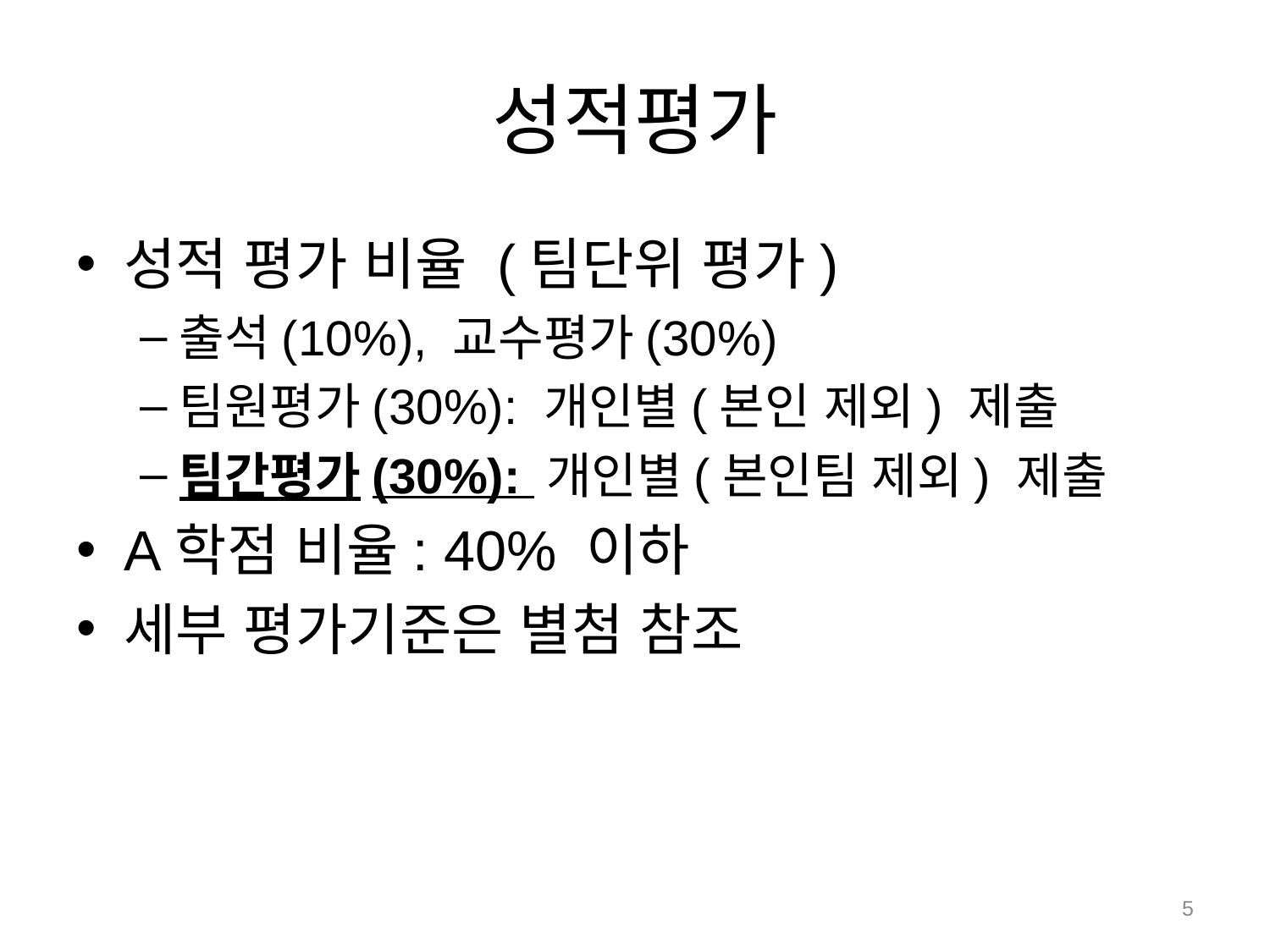

# 성적평가
성적 평가 비율 (팀단위 평가)
출석(10%), 교수평가(30%)
팀원평가(30%): 개인별(본인 제외) 제출
팀간평가(30%): 개인별(본인팀 제외) 제출
A학점 비율: 40% 이하
세부 평가기준은 별첨 참조

5